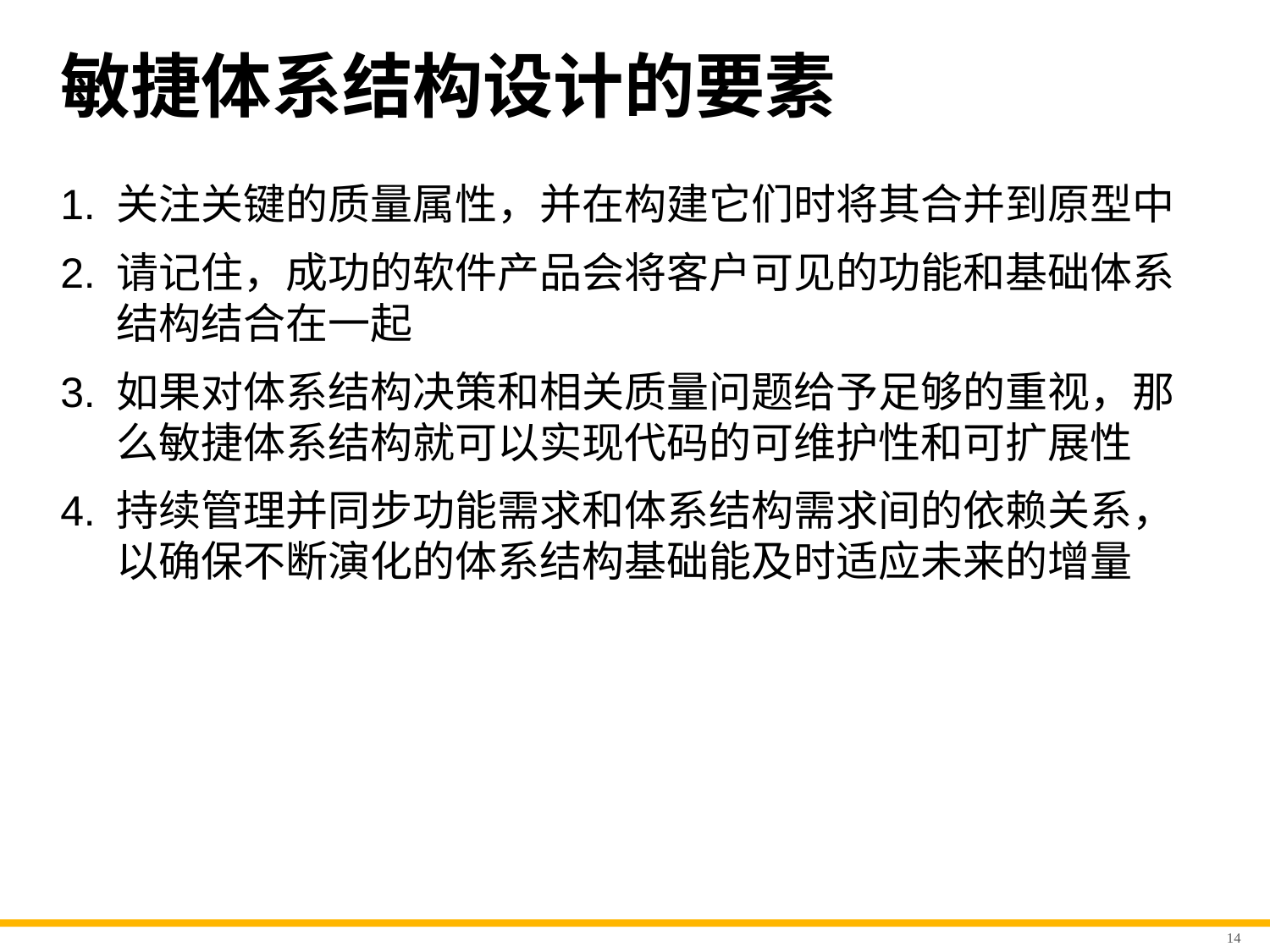

# 敏捷体系结构设计的要素
关注关键的质量属性，并在构建它们时将其合并到原型中
请记住，成功的软件产品会将客户可见的功能和基础体系结构结合在一起
如果对体系结构决策和相关质量问题给予足够的重视，那么敏捷体系结构就可以实现代码的可维护性和可扩展性
持续管理并同步功能需求和体系结构需求间的依赖关系，以确保不断演化的体系结构基础能及时适应未来的增量
14